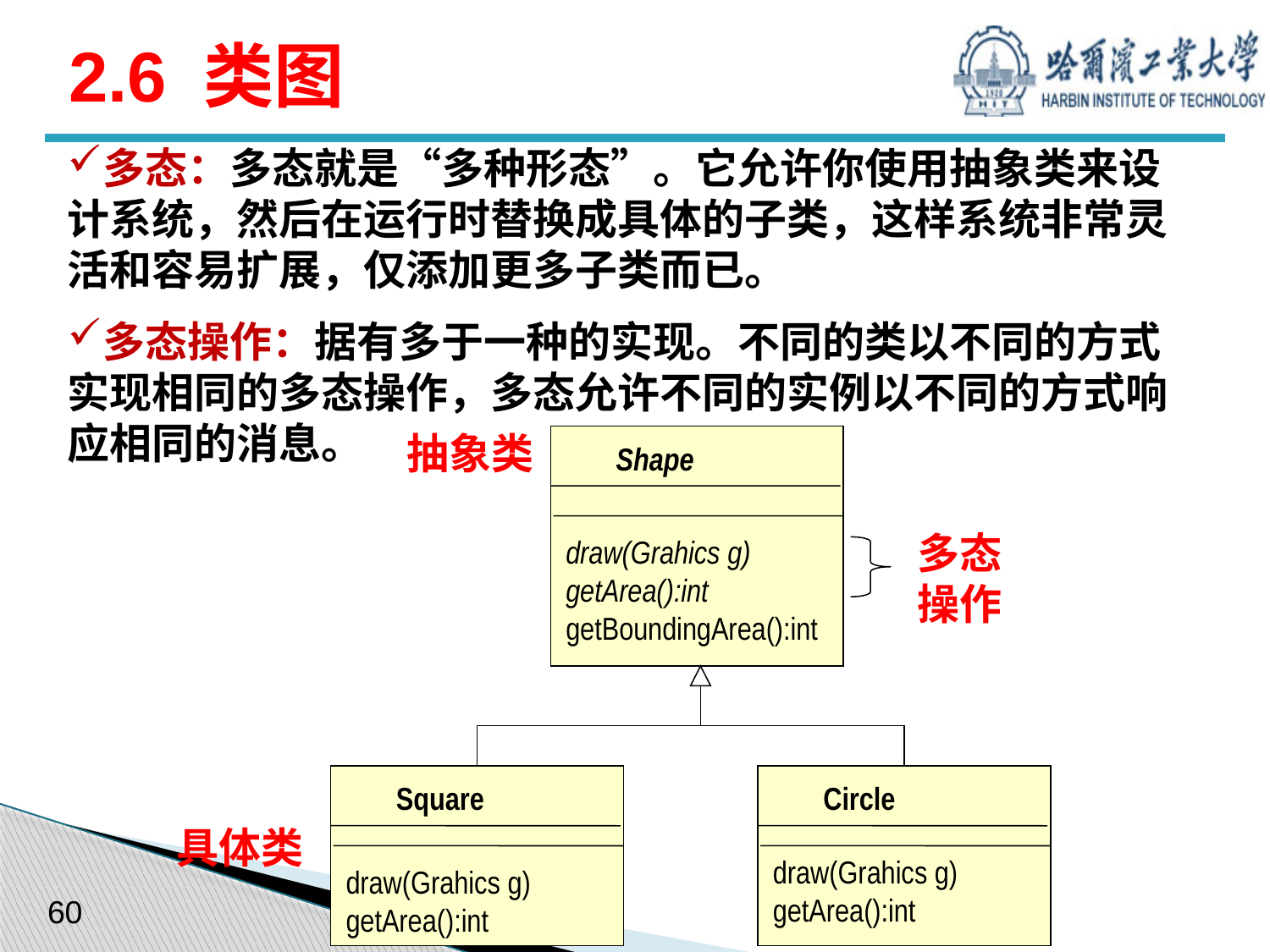

# 2.6 类图
多态：多态就是“多种形态”。它允许你使用抽象类来设计系统，然后在运行时替换成具体的子类，这样系统非常灵活和容易扩展，仅添加更多子类而已。
多态操作：据有多于一种的实现。不同的类以不同的方式实现相同的多态操作，多态允许不同的实例以不同的方式响应相同的消息。
抽象类

Shape

draw(Grahics g)
getArea():int
getBoundingArea():int
多态操作

Square

draw(Grahics g)
getArea():int

Circle

draw(Grahics g)
getArea():int

具体类